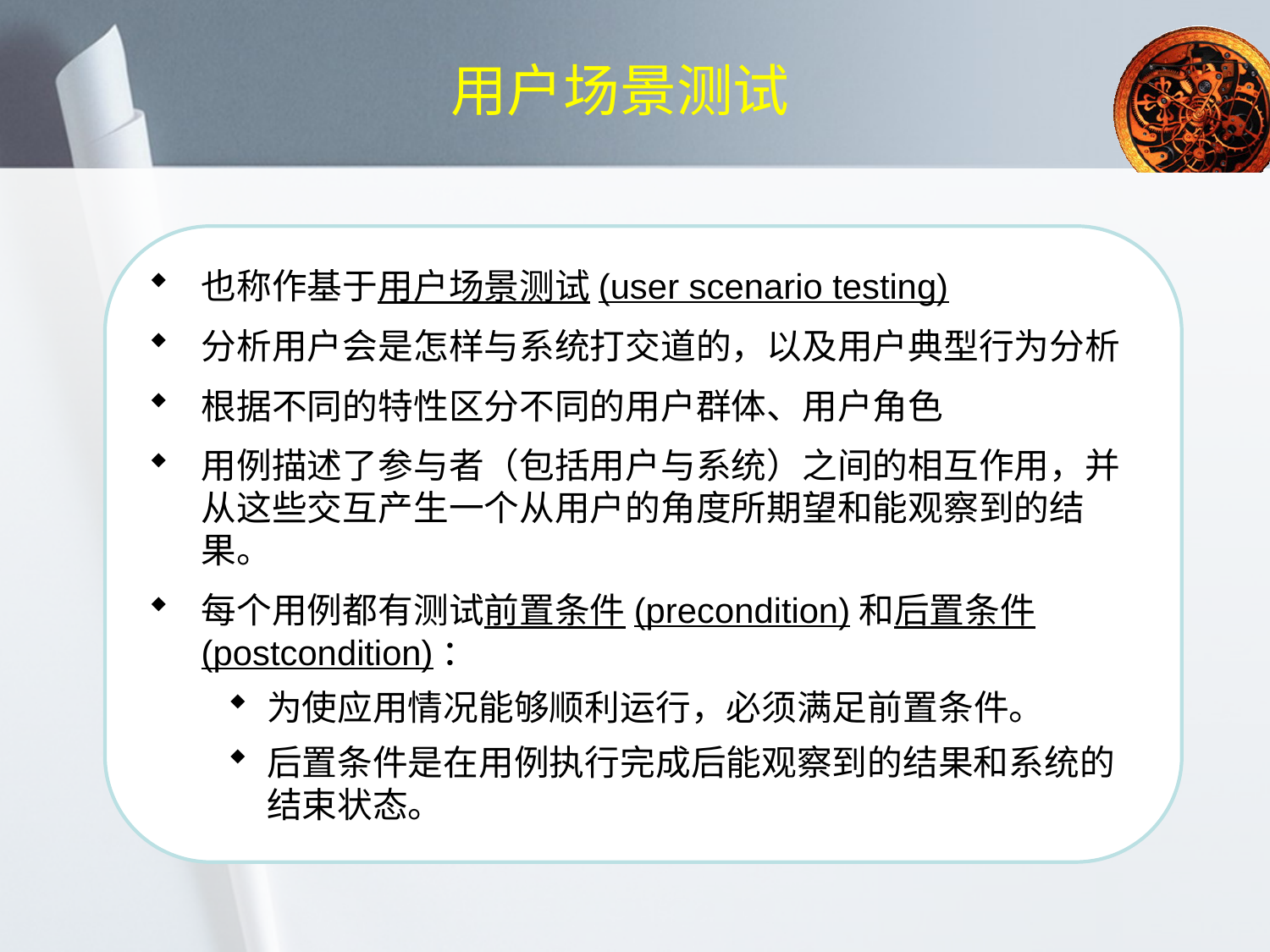

用户场景测试
也称作基于用户场景测试(user scenario testing)
分析用户会是怎样与系统打交道的，以及用户典型行为分析
根据不同的特性区分不同的用户群体、用户角色
用例描述了参与者（包括用户与系统）之间的相互作用，并从这些交互产生一个从用户的角度所期望和能观察到的结果。
每个用例都有测试前置条件(precondition)和后置条件(postcondition)：
为使应用情况能够顺利运行，必须满足前置条件。
后置条件是在用例执行完成后能观察到的结果和系统的结束状态。